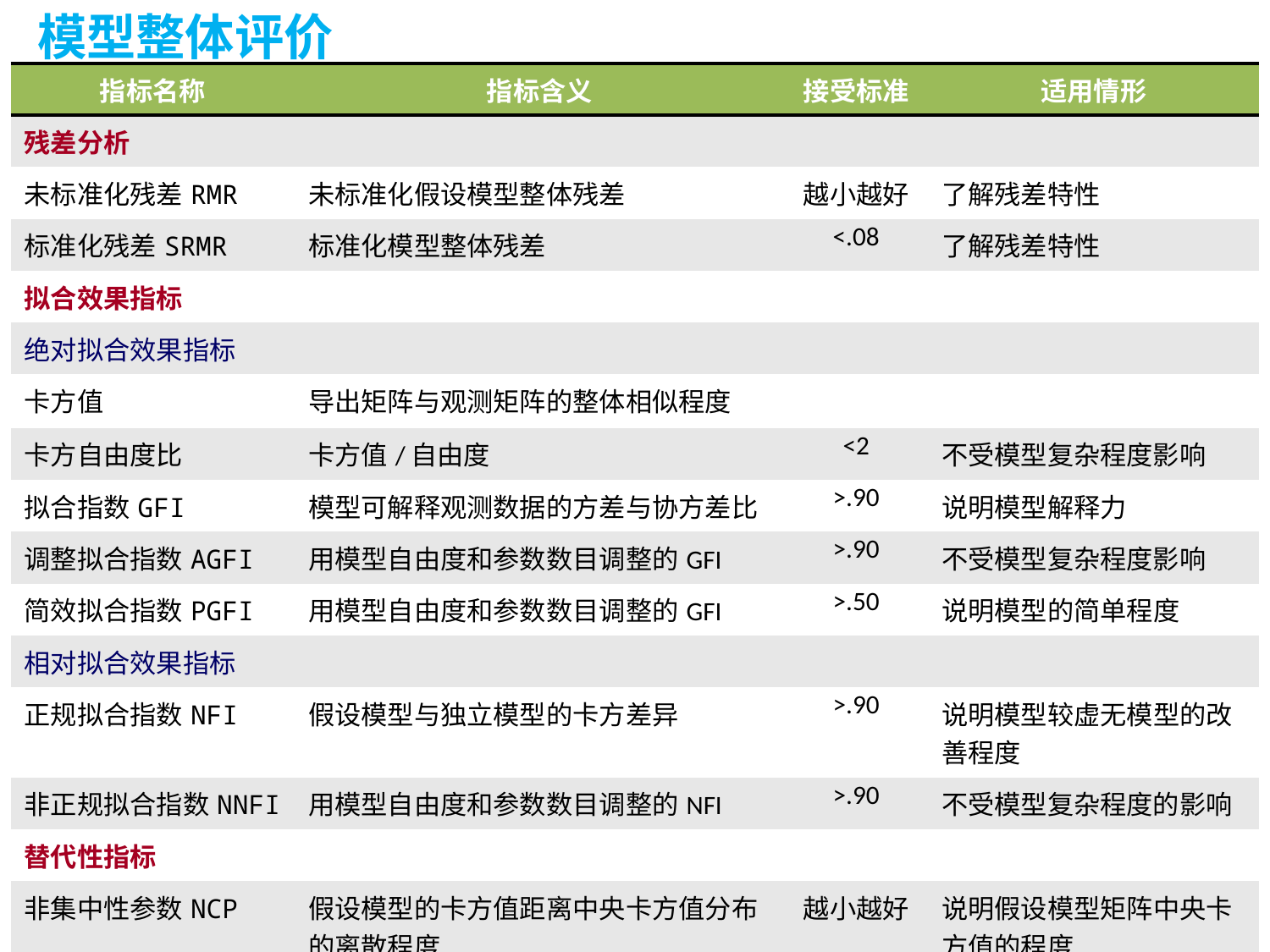

模型整体评价
| 指标名称 | 指标含义 | 接受标准 | 适用情形 |
| --- | --- | --- | --- |
| 残差分析 |  |  |  |
| 未标准化残差RMR | 未标准化假设模型整体残差 | 越小越好 | 了解残差特性 |
| 标准化残差SRMR | 标准化模型整体残差 | <.08 | 了解残差特性 |
| 拟合效果指标 |  |  |  |
| 绝对拟合效果指标 |  |  |  |
| 卡方值 | 导出矩阵与观测矩阵的整体相似程度 |  |  |
| 卡方自由度比 | 卡方值/自由度 | <2 | 不受模型复杂程度影响 |
| 拟合指数GFI | 模型可解释观测数据的方差与协方差比 | >.90 | 说明模型解释力 |
| 调整拟合指数AGFI | 用模型自由度和参数数目调整的GFI | >.90 | 不受模型复杂程度影响 |
| 简效拟合指数PGFI | 用模型自由度和参数数目调整的GFI | >.50 | 说明模型的简单程度 |
| 相对拟合效果指标 |  |  |  |
| 正规拟合指数NFI | 假设模型与独立模型的卡方差异 | >.90 | 说明模型较虚无模型的改善程度 |
| 非正规拟合指数NNFI | 用模型自由度和参数数目调整的NFI | >.90 | 不受模型复杂程度的影响 |
| 替代性指标 |  |  |  |
| 非集中性参数NCP | 假设模型的卡方值距离中央卡方值分布的离散程度 | 越小越好 | 说明假设模型矩阵中央卡方值的程度 |
| 相对拟合指数CFI | 假设模型与独立模型的非中央性差异 | >.95 | 说明模型较虚无模型的改善程度，特别适合小样本 |